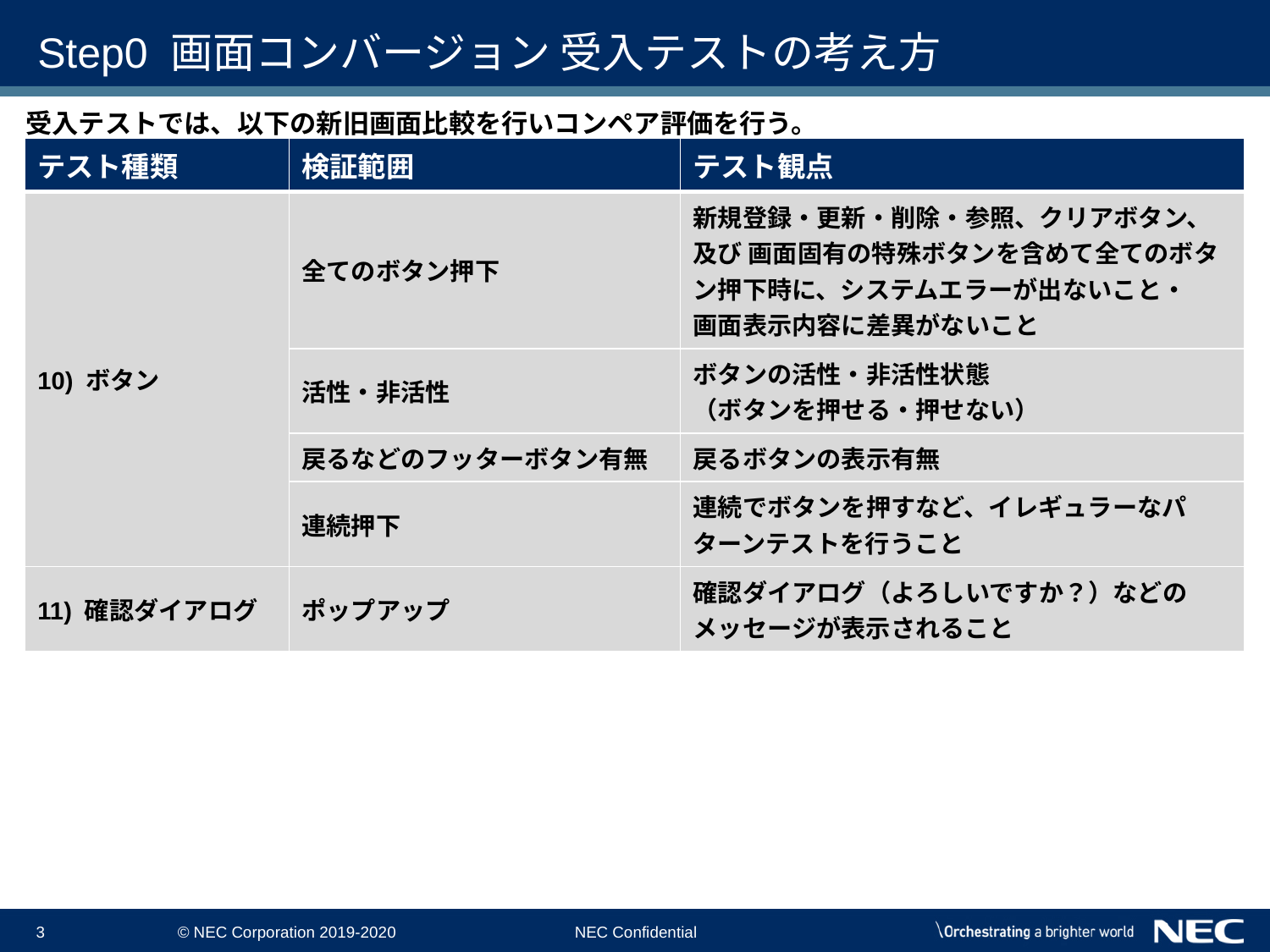

# Step0 画面コンバージョン 受入テストの考え方
受入テストでは、以下の新旧画面比較を行いコンペア評価を行う。
| テスト種類 | 検証範囲 | テスト観点 |
| --- | --- | --- |
| 10) ボタン | 全てのボタン押下 | 新規登録・更新・削除・参照、クリアボタン、 及び 画面固有の特殊ボタンを含めて全てのボタン押下時に、システムエラーが出ないこと・ 画面表示内容に差異がないこと |
|  | 活性・非活性 | ボタンの活性・非活性状態 （ボタンを押せる・押せない） |
|  | 戻るなどのフッターボタン有無 | 戻るボタンの表示有無 |
|  | 連続押下 | 連続でボタンを押すなど、イレギュラーなパターンテストを行うこと |
| 11) 確認ダイアログ | ポップアップ | 確認ダイアログ（よろしいですか？）などの メッセージが表示されること |

|  |
| --- |